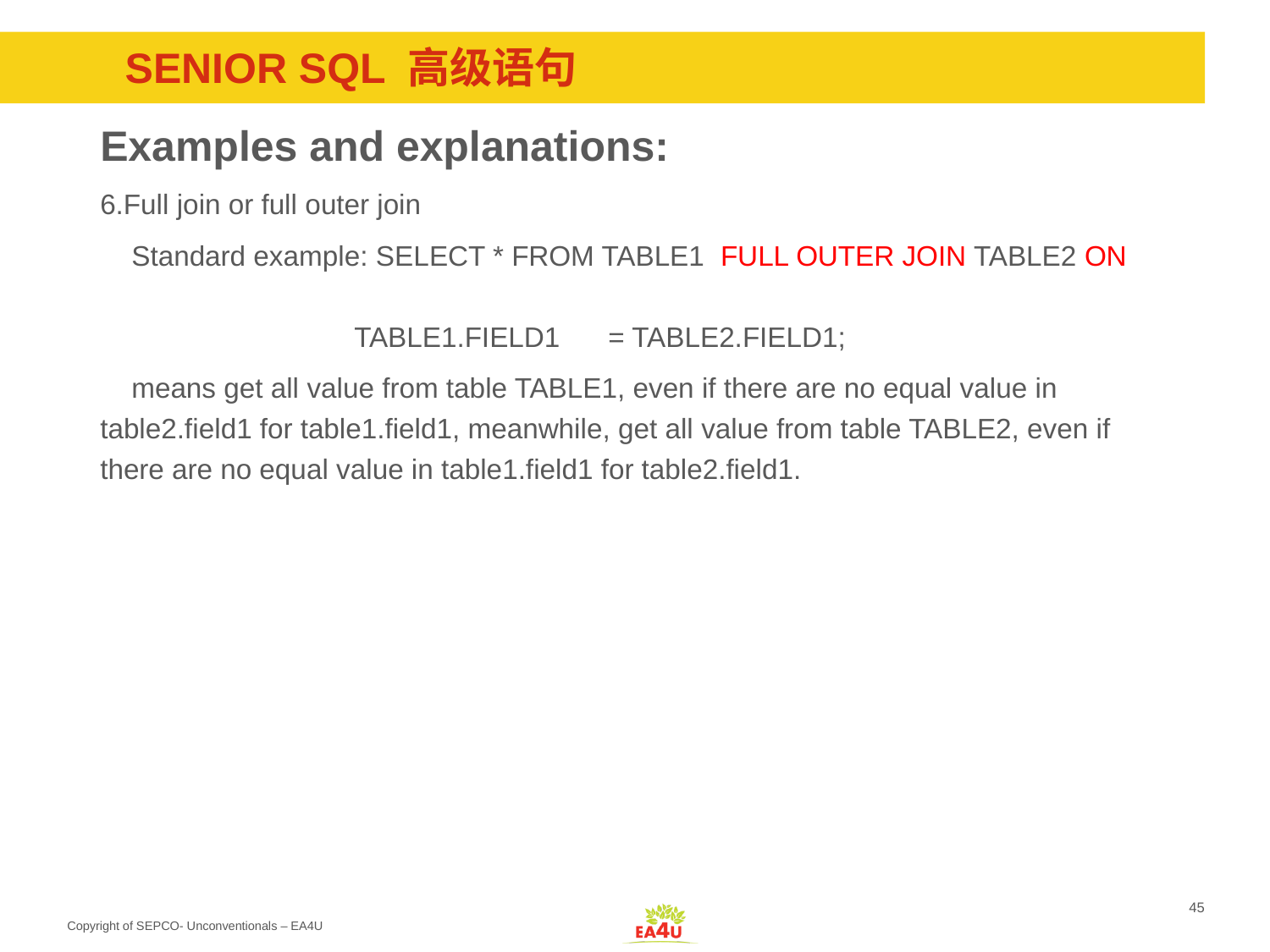

# SENIOR SQL 高级语句
Examples and explanations:
6.Full join or full outer join
    Standard example: SELECT * FROM TABLE1  FULL OUTER JOIN TABLE2 ON  										TABLE1.FIELD1	= TABLE2.FIELD1;
    means get all value from table TABLE1, even if there are no equal value in table2.field1 for table1.field1, meanwhile, get all value from table TABLE2, even if there are no equal value in table1.field1 for table2.field1.

45